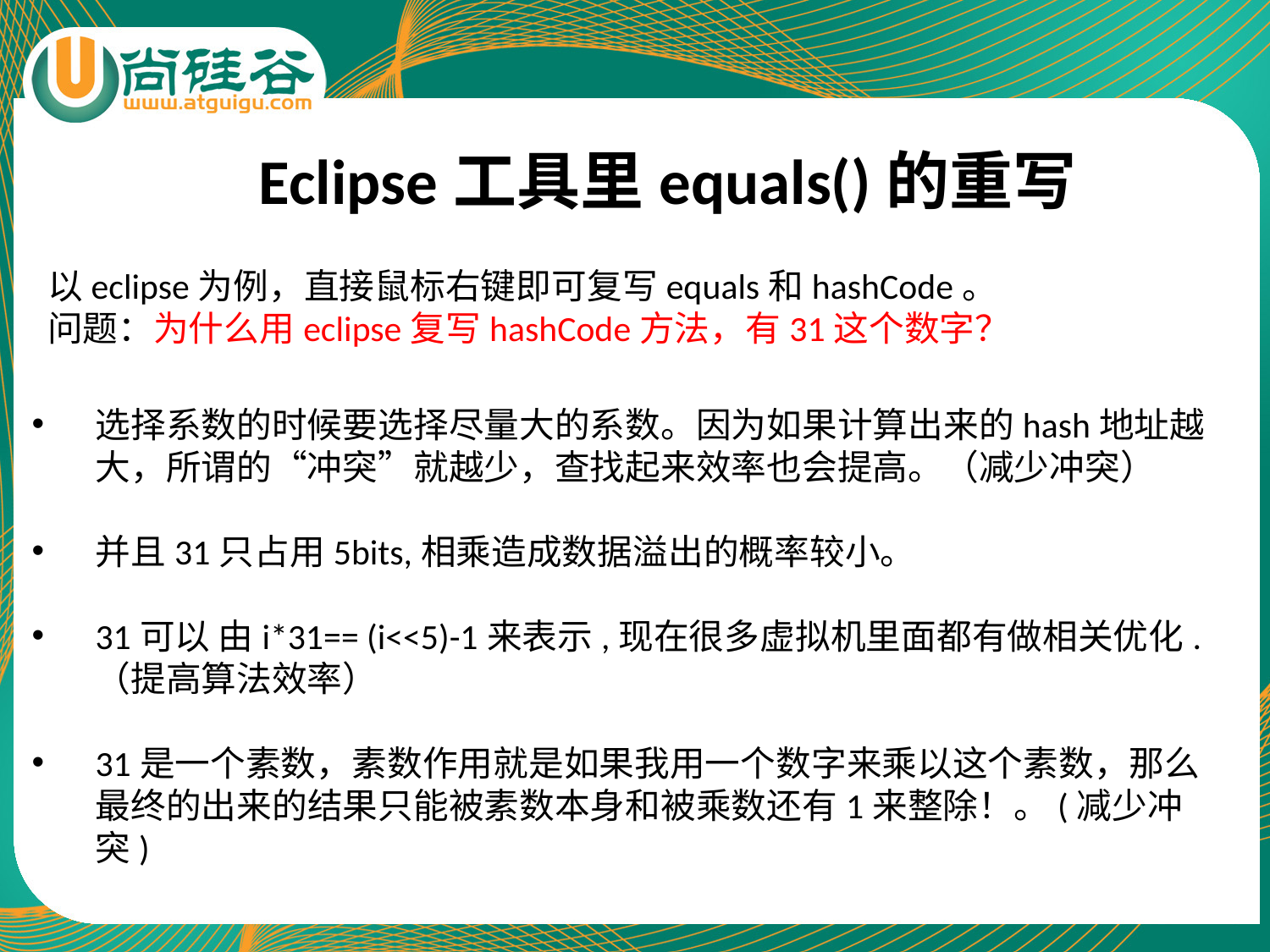

# Eclipse工具里equals()的重写
以eclipse为例，直接鼠标右键即可复写equals和hashCode。
问题：为什么用eclipse复写hashCode方法，有31这个数字？
选择系数的时候要选择尽量大的系数。因为如果计算出来的hash地址越大，所谓的“冲突”就越少，查找起来效率也会提高。（减少冲突）

并且31只占用5bits,相乘造成数据溢出的概率较小。

31可以 由i*31== (i<<5)-1来表示,现在很多虚拟机里面都有做相关优化.（提高算法效率）

31是一个素数，素数作用就是如果我用一个数字来乘以这个素数，那么最终的出来的结果只能被素数本身和被乘数还有1来整除！。(减少冲突)